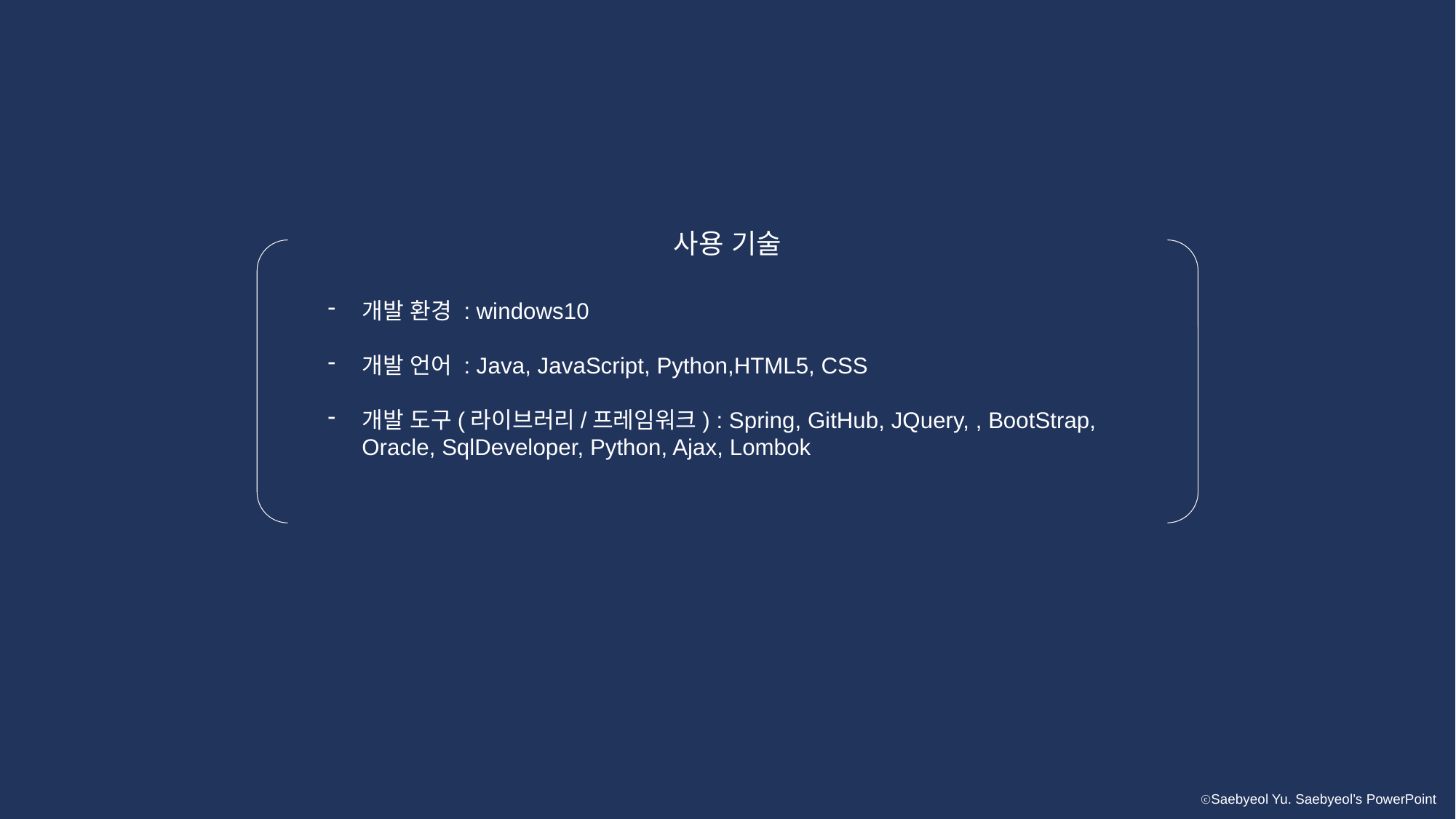

사용 기술

개발 환경 : windows10

개발 언어 : Java, JavaScript, Python,HTML5, CSS

개발 도구(라이브러리/프레임워크) : Spring, GitHub, JQuery, , BootStrap, Oracle, SqlDeveloper, Python, Ajax, Lombok